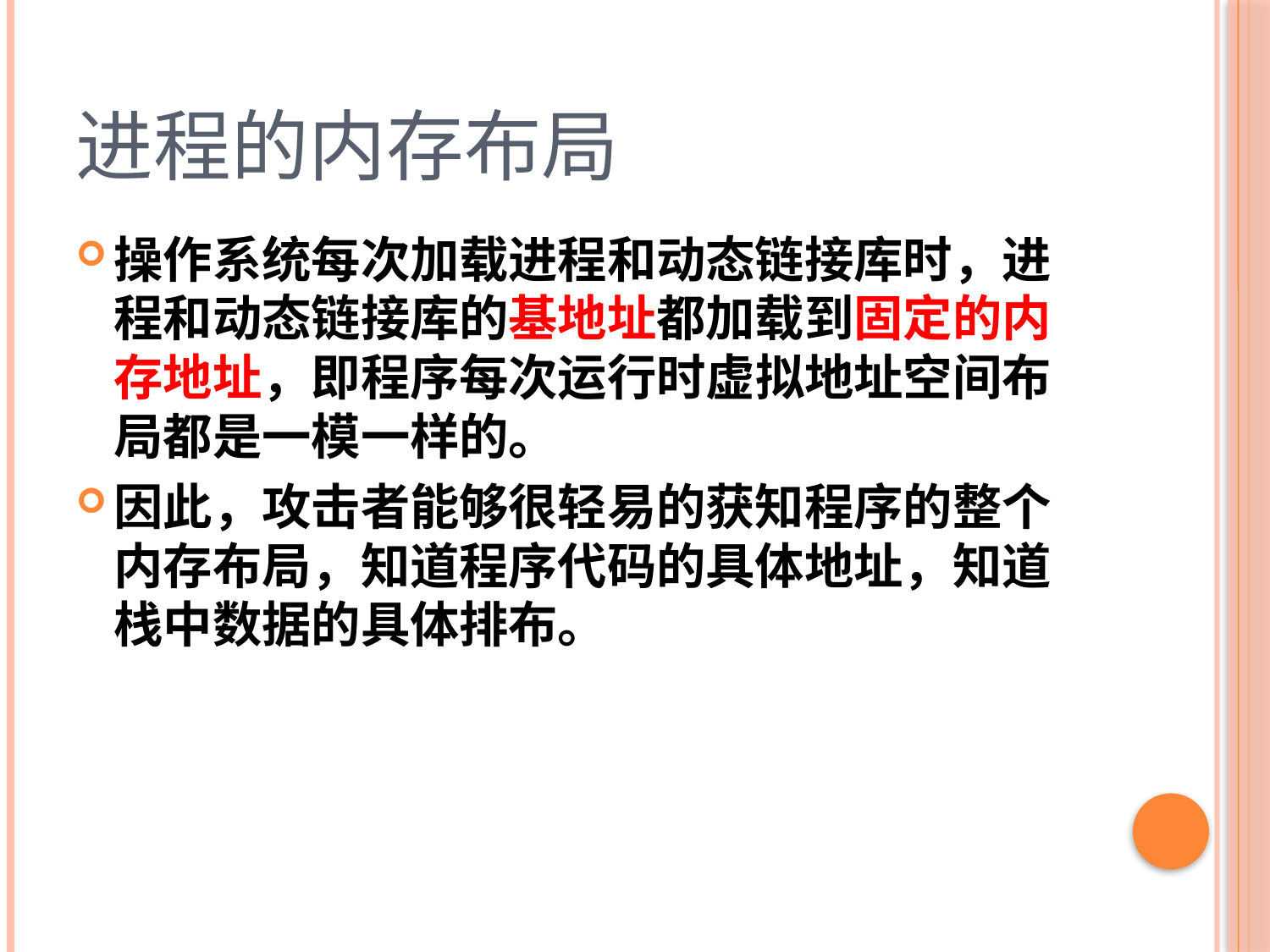

# 进程的内存布局
操作系统每次加载进程和动态链接库时，进程和动态链接库的基地址都加载到固定的内存地址，即程序每次运行时虚拟地址空间布局都是一模一样的。
因此，攻击者能够很轻易的获知程序的整个内存布局，知道程序代码的具体地址，知道栈中数据的具体排布。